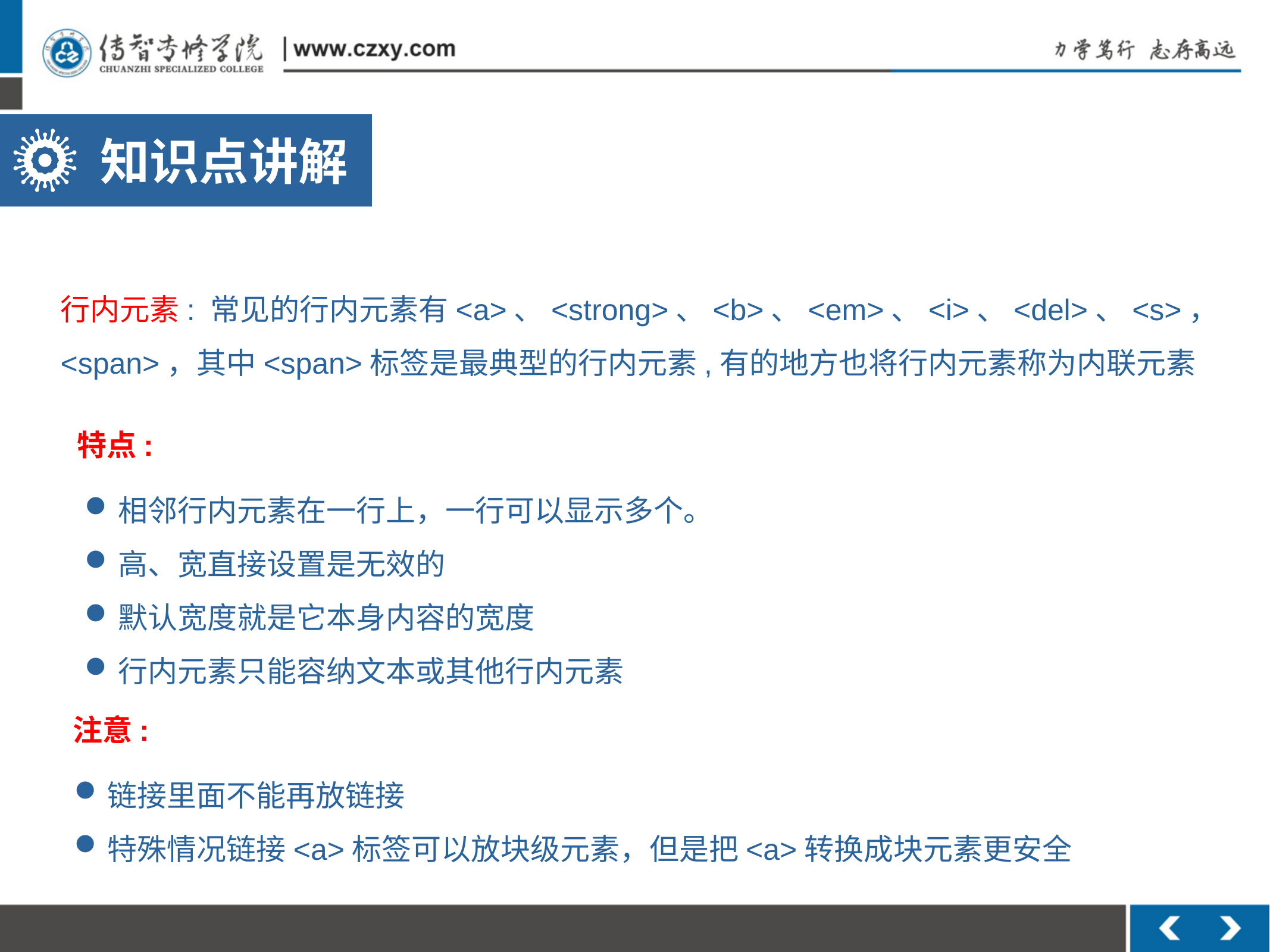

知识点讲解
行内元素: 常见的行内元素有<a>、<strong>、<b>、<em>、<i>、<del>、<s>，
<span>，其中<span>标签是最典型的行内元素,有的地方也将行内元素称为内联元素
特点:
相邻行内元素在一行上，一行可以显示多个。
高、宽直接设置是无效的
默认宽度就是它本身内容的宽度
行内元素只能容纳文本或其他行内元素
注意:
链接里面不能再放链接
特殊情况链接<a>标签可以放块级元素，但是把<a>转换成块元素更安全